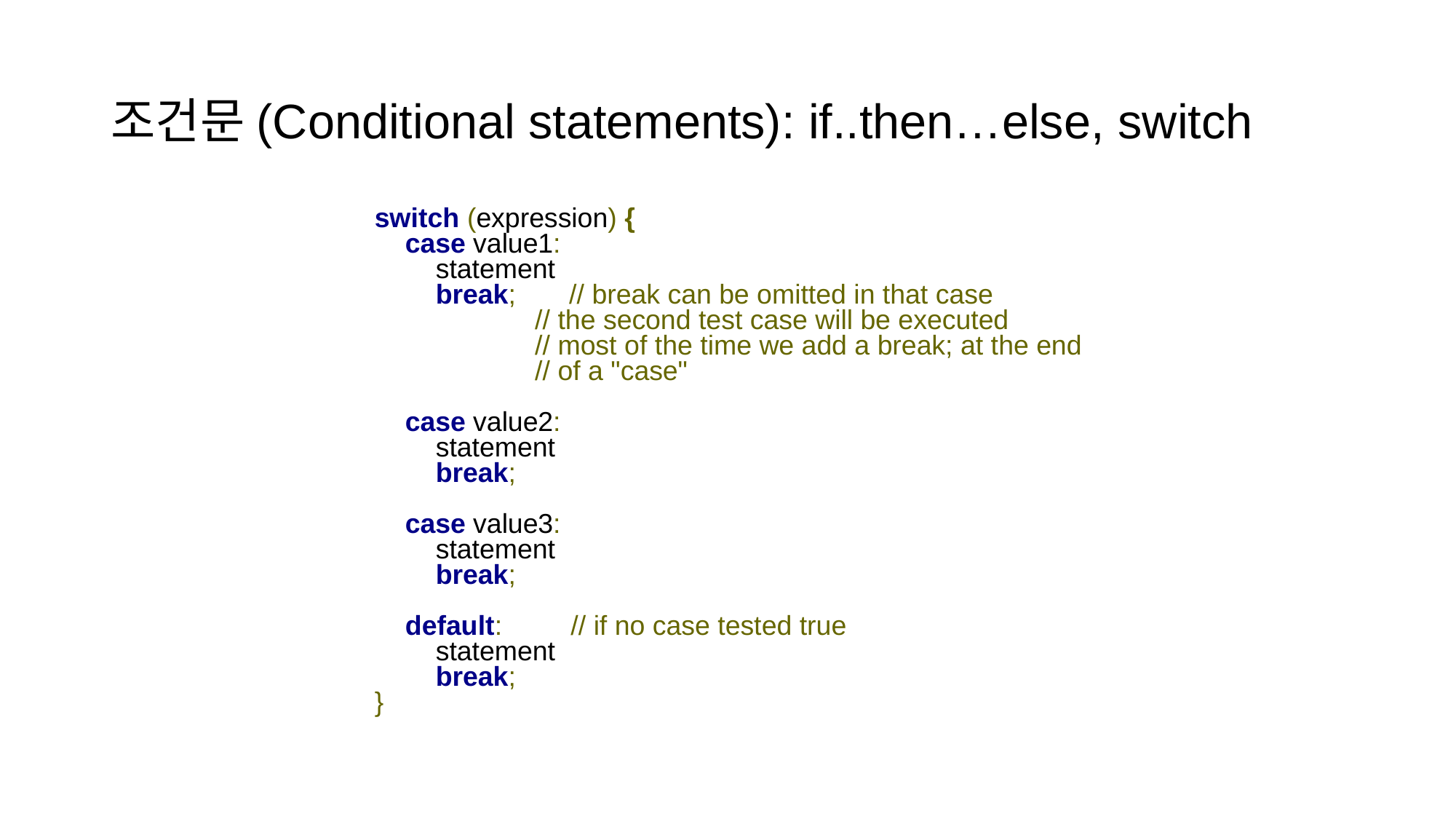

# 조건문(Conditional statements): if..then…else, switch
switch (expression) {
    case value1:
        statement
        break;       // break can be omitted in that case
                     // the second test case will be executed
                     // most of the time we add a break; at the end
                     // of a "case"

    case value2:
        statement
        break;

    case value3:
        statement
        break;

    default:         // if no case tested true
        statement
        break;
}